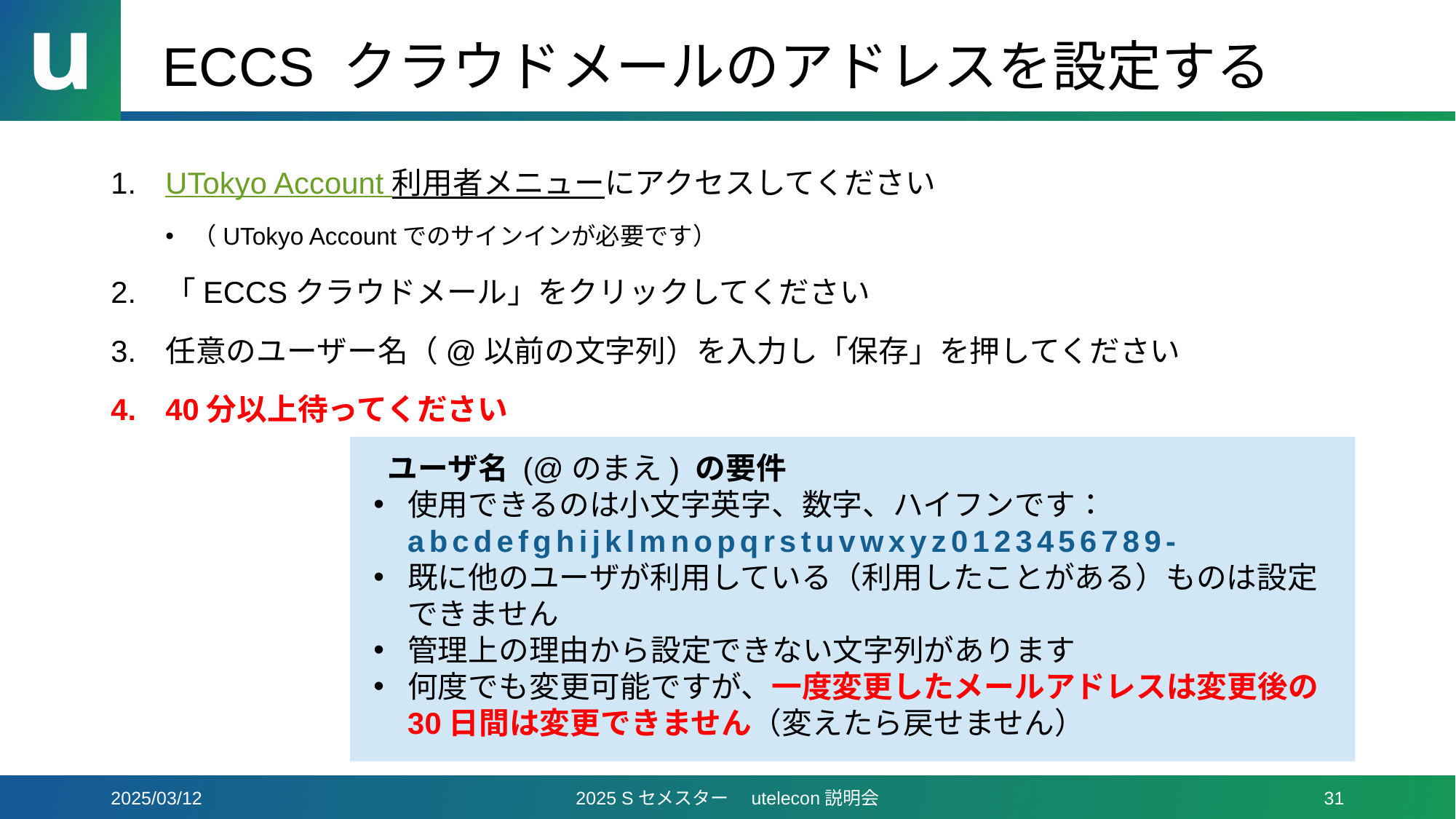

# ECCS クラウドメールのアドレスを設定する
UTokyo Account 利用者メニューにアクセスしてください
（UTokyo Accountでのサインインが必要です）
「ECCSクラウドメール」をクリックしてください
任意のユーザー名（@以前の文字列）を入力し「保存」を押してください
40分以上待ってください

 ユーザ名 (@のまえ) の要件
使用できるのは小文字英字、数字、ハイフンです： abcdefghijklmnopqrstuvwxyz0123456789-
既に他のユーザが利用している（利用したことがある）ものは設定できません
管理上の理由から設定できない文字列があります
何度でも変更可能ですが、一度変更したメールアドレスは変更後の30日間は変更できません（変えたら戻せません）
2025/03/12
2025 Sセメスター　utelecon説明会
31